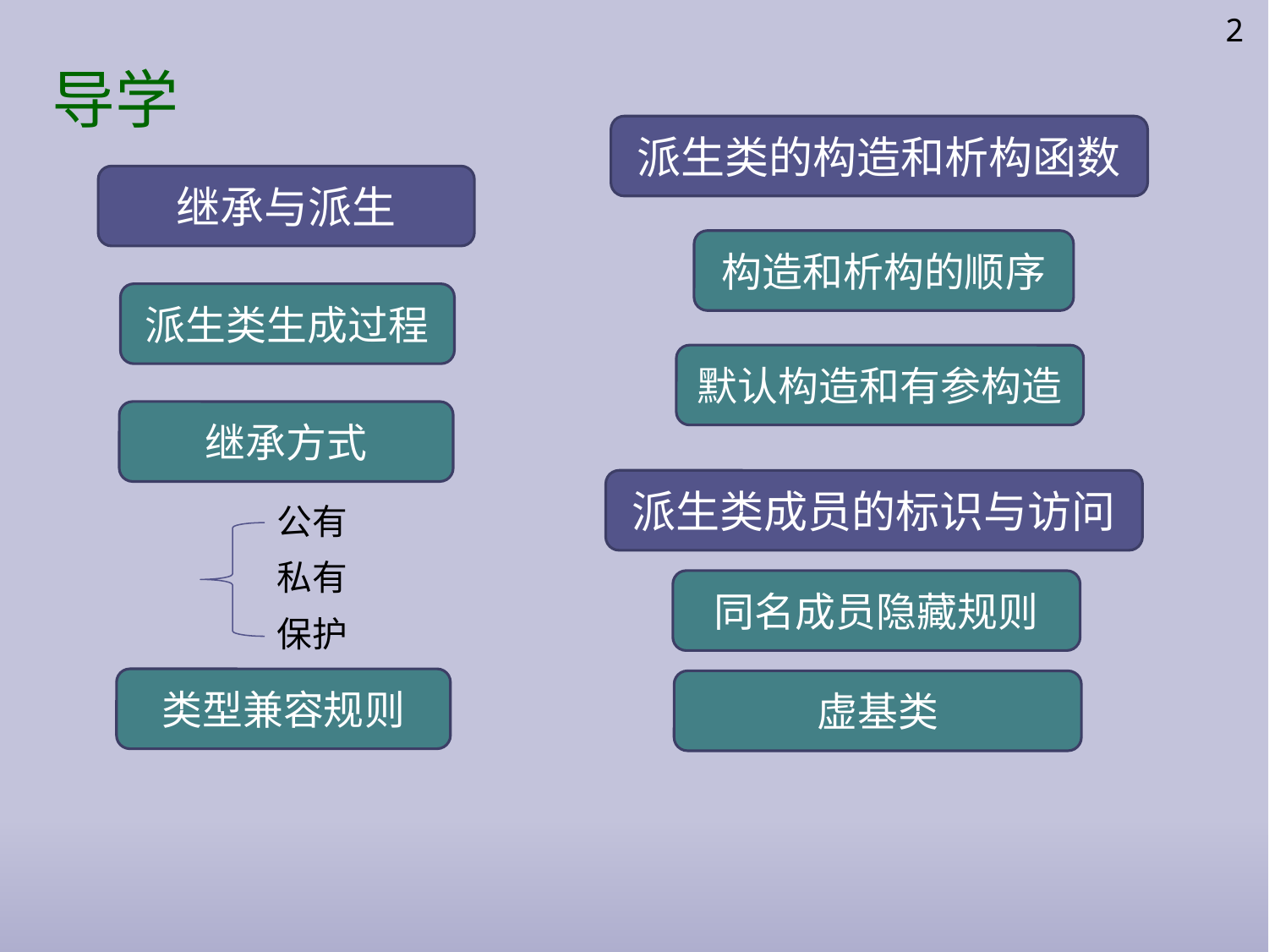

2
# 导学
派生类的构造和析构函数
继承与派生
构造和析构的顺序
派生类生成过程
默认构造和有参构造
继承方式
派生类成员的标识与访问
公有

私有
同名成员隐藏规则
保护
类型兼容规则
虚基类